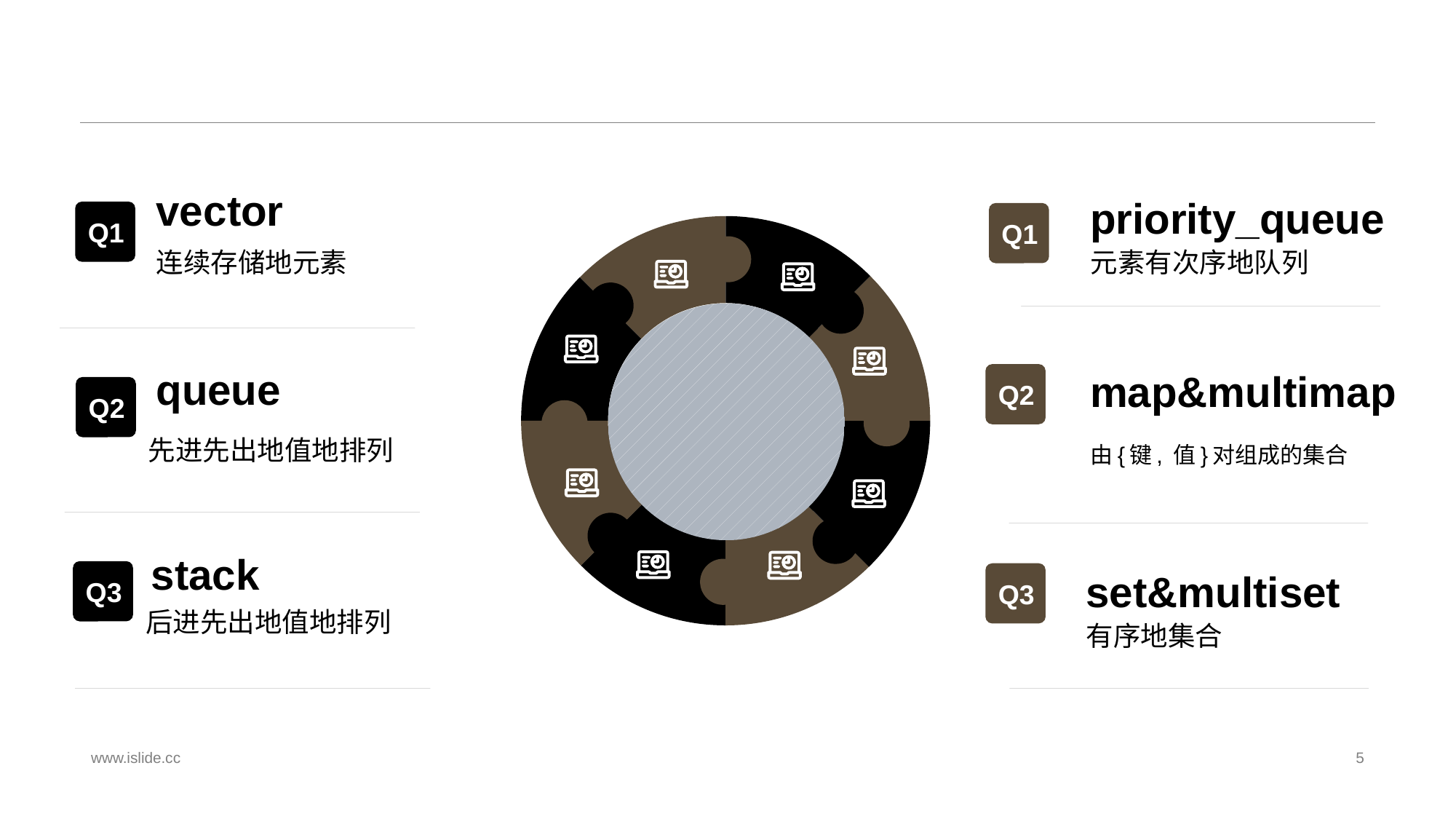

#
vector
priority_queue
Q1
Q1

连续存储地元素
元素有次序地队列

queue
map&multimap
Q2
Q2

先进先出地值地排列
由{键, 值}对组成的集合

stack

set&multiset
Q3
Q3
后进先出地值地排列
有序地集合
www.islide.cc
5